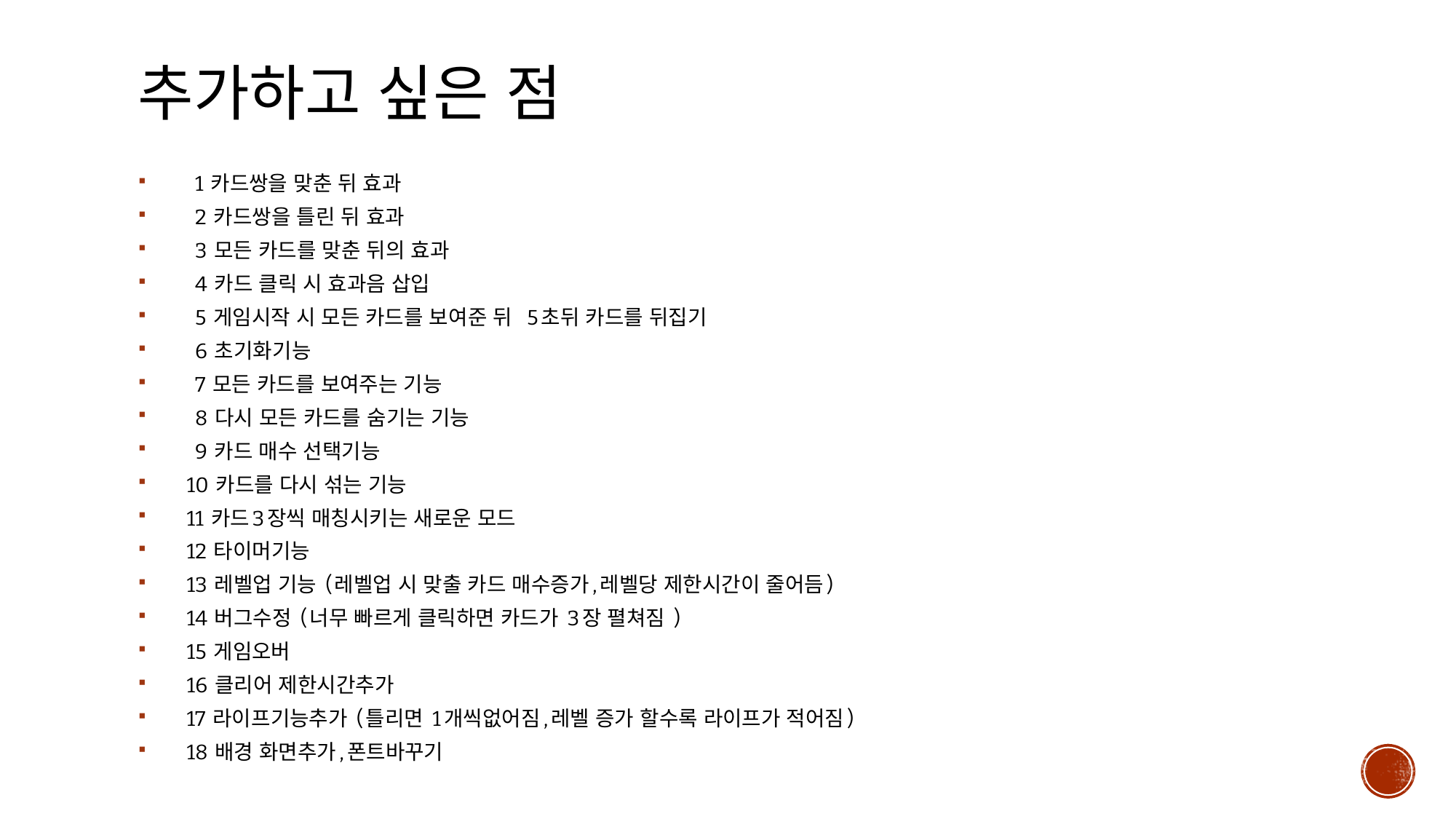

# 추가하고 싶은 점
       1 카드쌍을 맞춘 뒤 효과
       2 카드쌍을 틀린 뒤 효과
       3 모든 카드를 맞춘 뒤의 효과
       4 카드 클릭 시 효과음 삽입
       5 게임시작 시 모든 카드를 보여준 뒤  5초뒤 카드를 뒤집기
       6 초기화기능
       7 모든 카드를 보여주는 기능
       8 다시 모든 카드를 숨기는 기능
       9 카드 매수 선택기능
     10 카드를 다시 섞는 기능
     11 카드3장씩 매칭시키는 새로운 모드
     12 타이머기능
     13 레벨업 기능 (레벨업 시 맞출 카드 매수증가,레벨당 제한시간이 줄어듬)
     14 버그수정 (너무 빠르게 클릭하면 카드가 3장 펼쳐짐 )
     15 게임오버
     16 클리어 제한시간추가
     17 라이프기능추가 (틀리면 1개씩없어짐,레벨 증가 할수록 라이프가 적어짐)
     18 배경 화면추가,폰트바꾸기